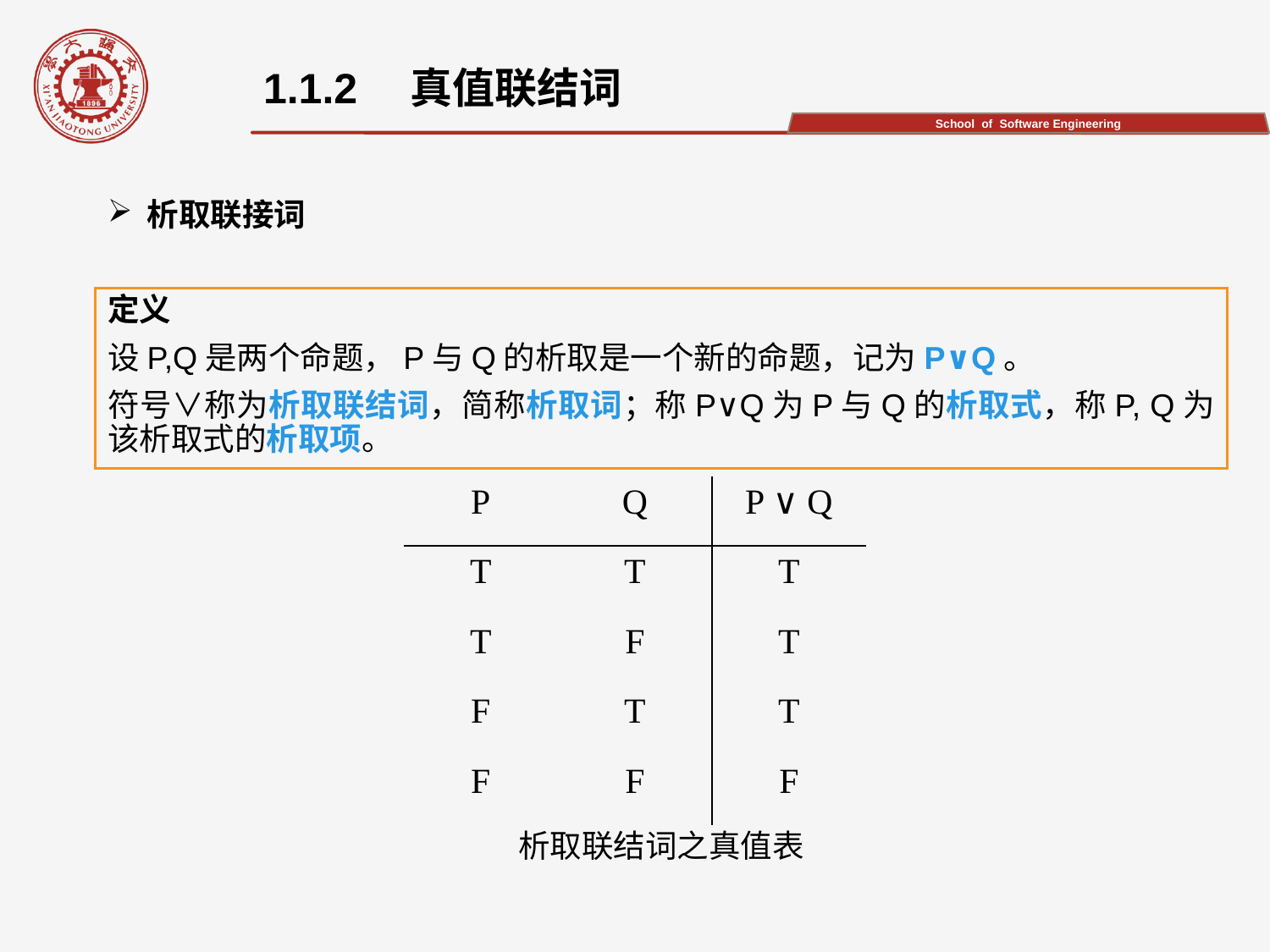

1.1.2　真值联结词
析取联接词

定义
设P,Q是两个命题，P与Q的析取是一个新的命题，记为P∨Q。
符号∨称为析取联结词，简称析取词；称P∨Q为P与Q的析取式，称P, Q为该析取式的析取项。

析取联结词之真值表

| P | Q | P ∨ Q |
| --- | --- | --- |
| T | T | T |
| T | F | T |
| F | T | T |
| F | F | F |